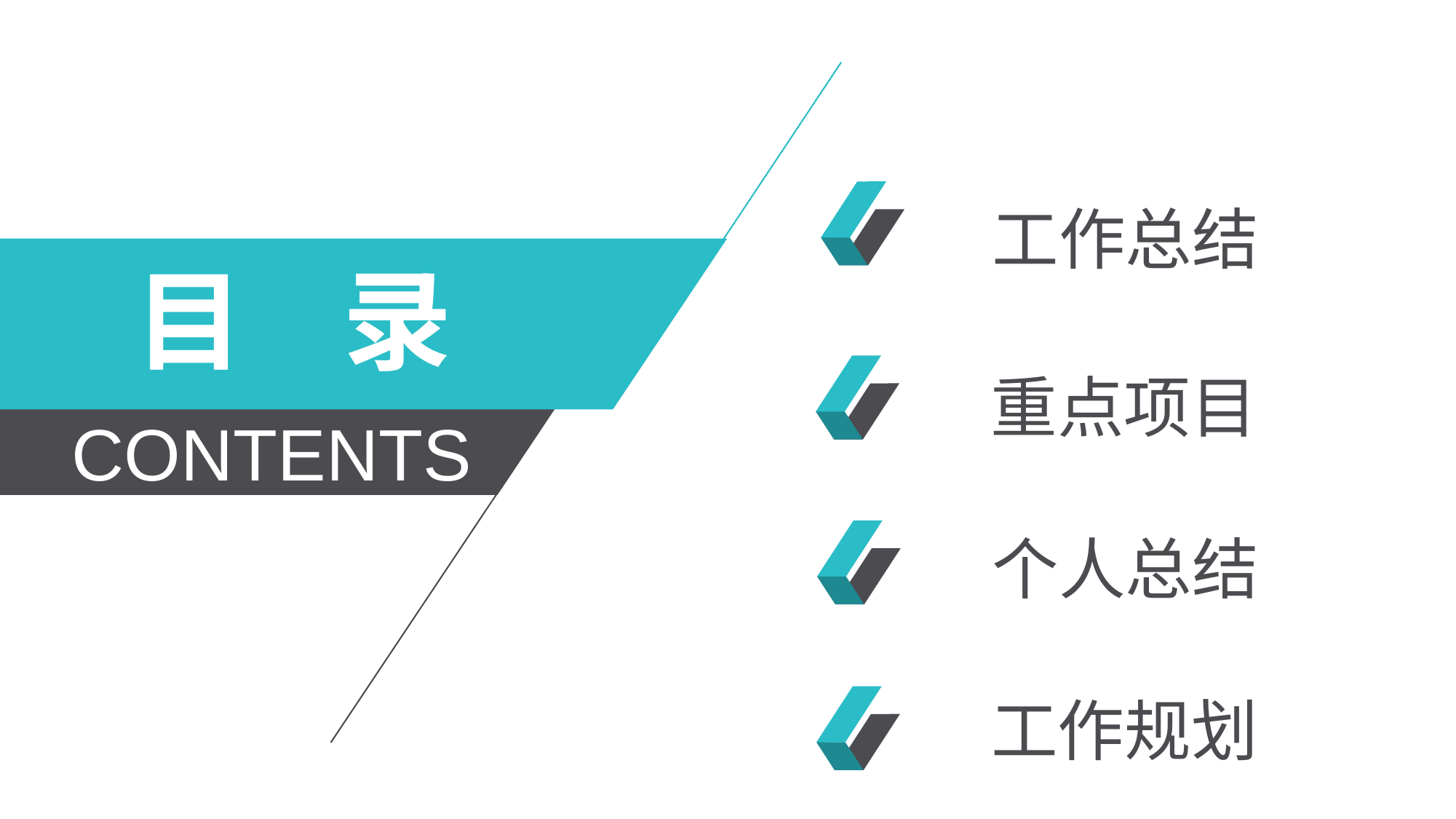

工作总结

目    录

CONTENTS

重点项目

个人总结

工作规划